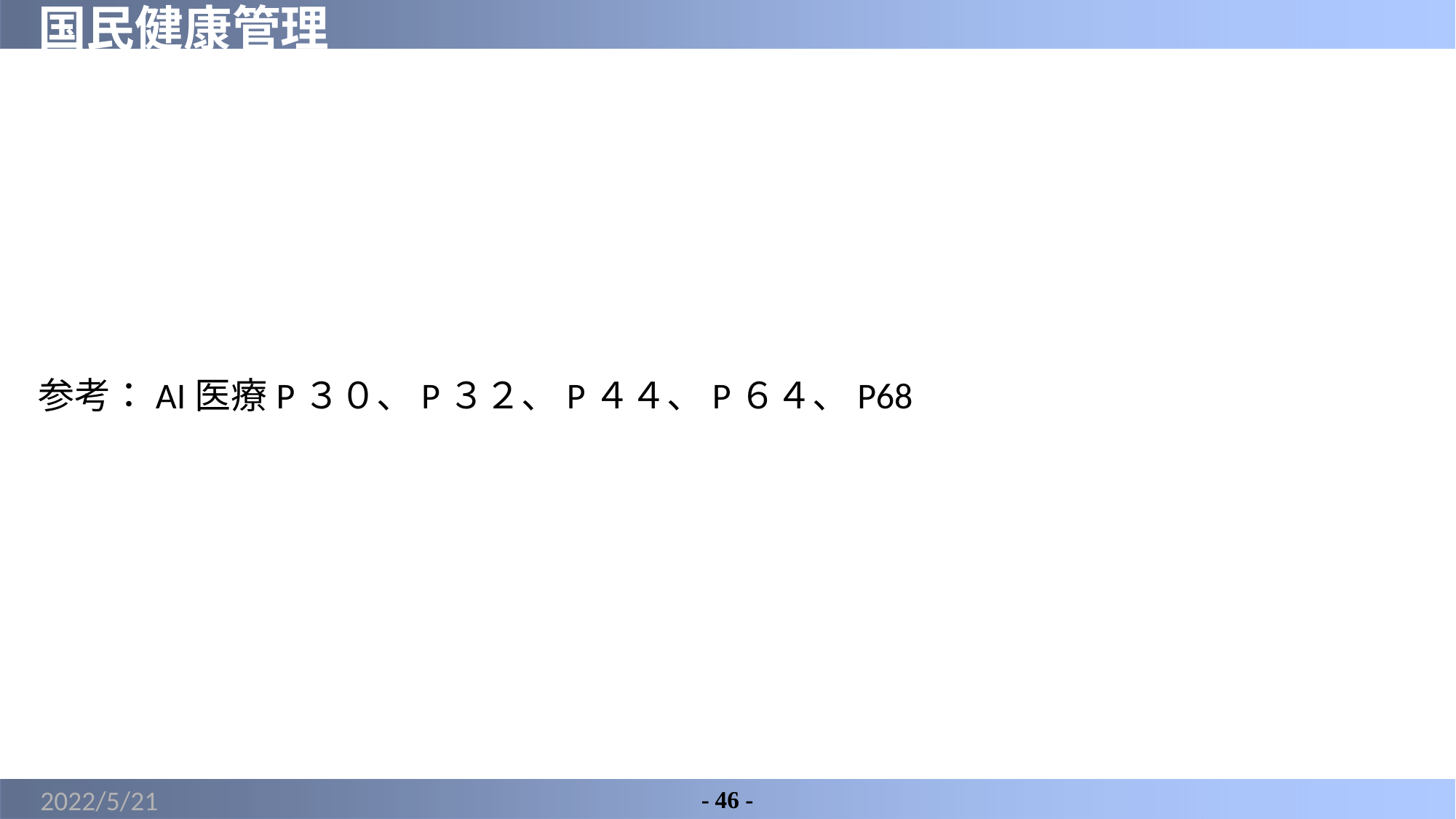

# 国民健康管理

参考：AI医療P３０、P３２、P４４、P６４、P68
2022/5/21
- 46 -